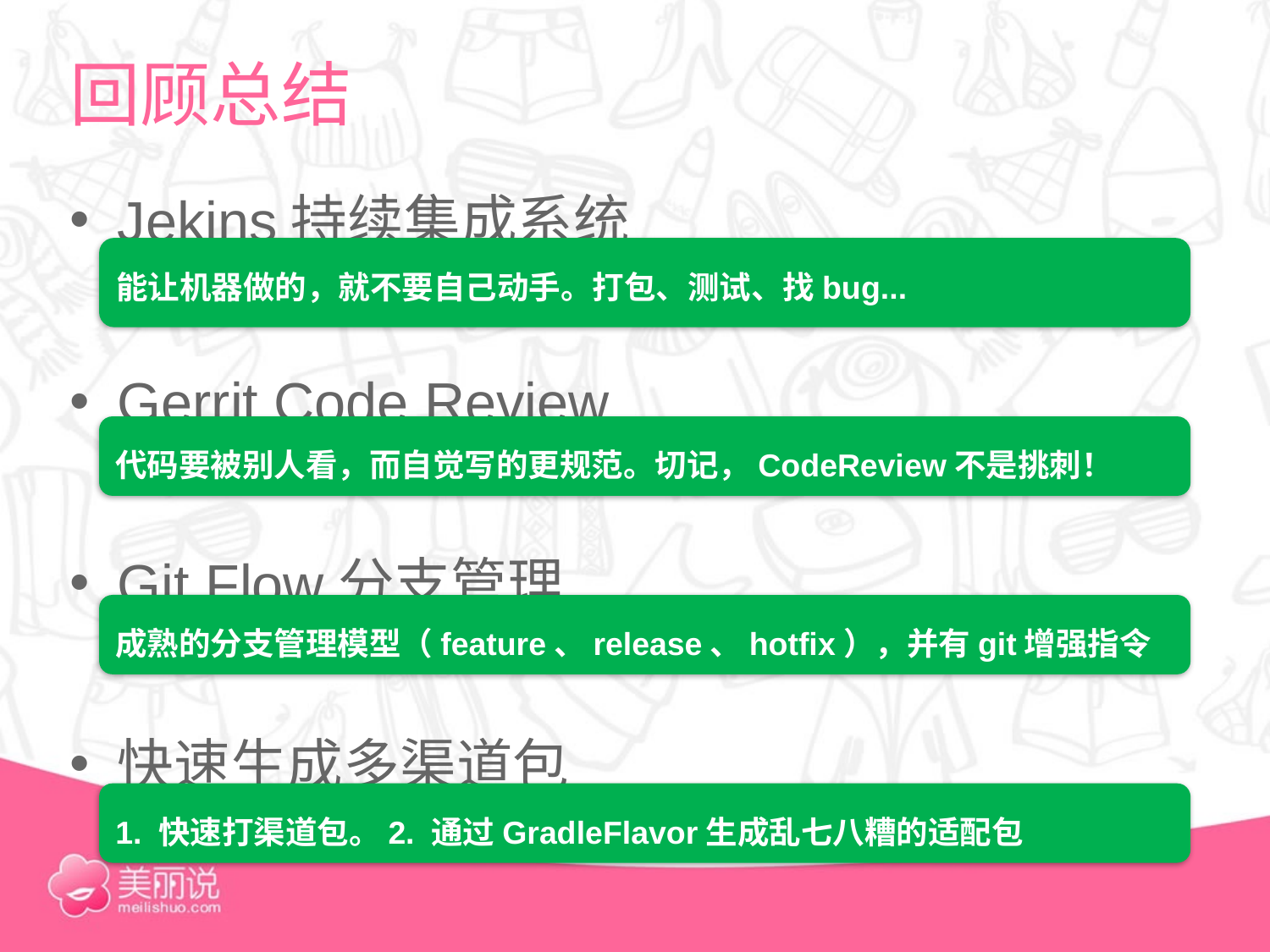

# 回顾总结
Jekins持续集成系统
Gerrit Code Review
Git Flow分支管理
快速生成多渠道包
能让机器做的，就不要自己动手。打包、测试、找bug...
代码要被别人看，而自觉写的更规范。切记，CodeReview不是挑刺！
成熟的分支管理模型（feature、release、hotfix），并有git增强指令
1. 快速打渠道包。2. 通过GradleFlavor生成乱七八糟的适配包